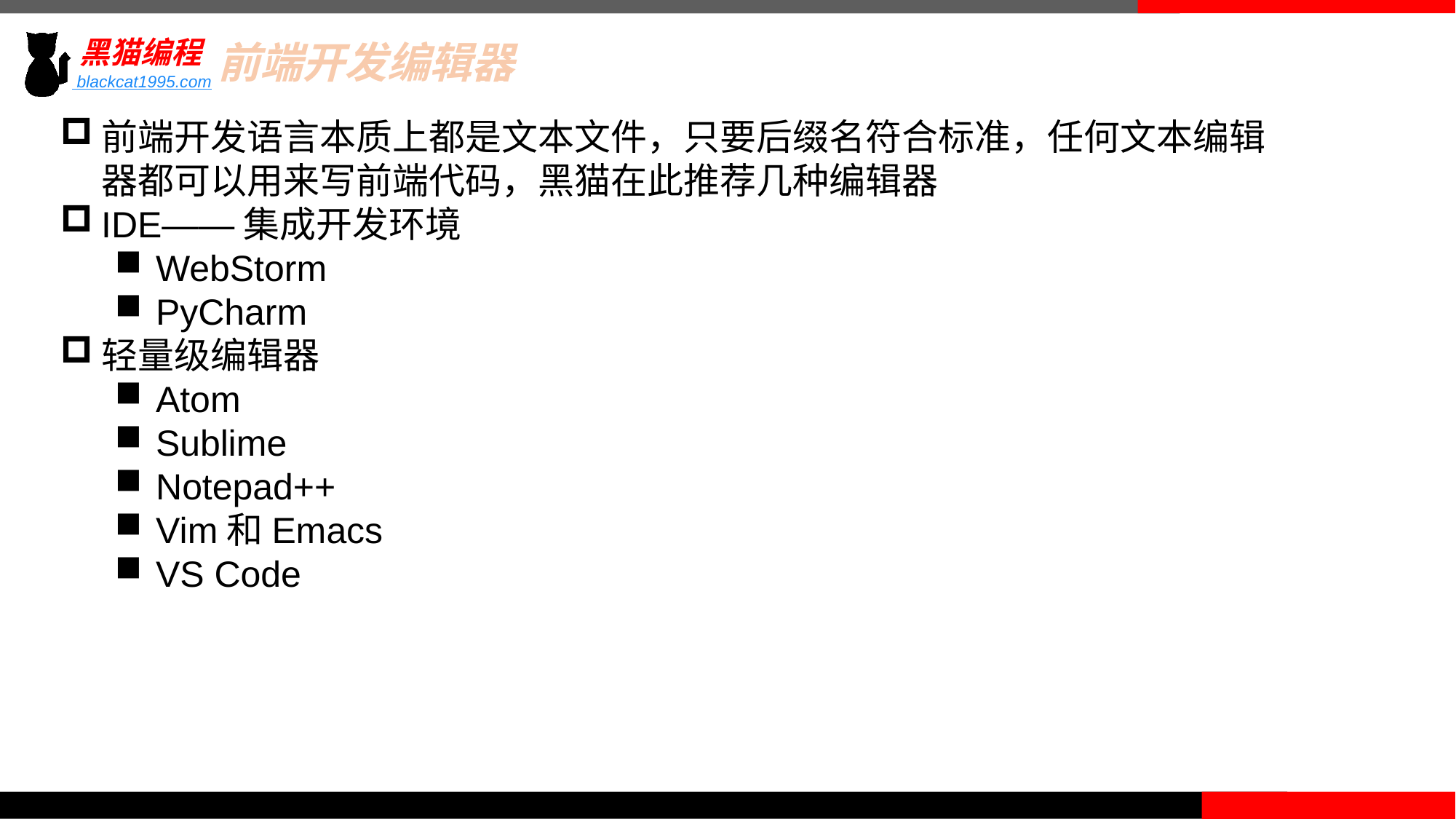

前端开发编辑器
前端开发语言本质上都是文本文件，只要后缀名符合标准，任何文本编辑器都可以用来写前端代码，黑猫在此推荐几种编辑器
IDE——集成开发环境
WebStorm
PyCharm
轻量级编辑器
Atom
Sublime
Notepad++
Vim和Emacs
VS Code